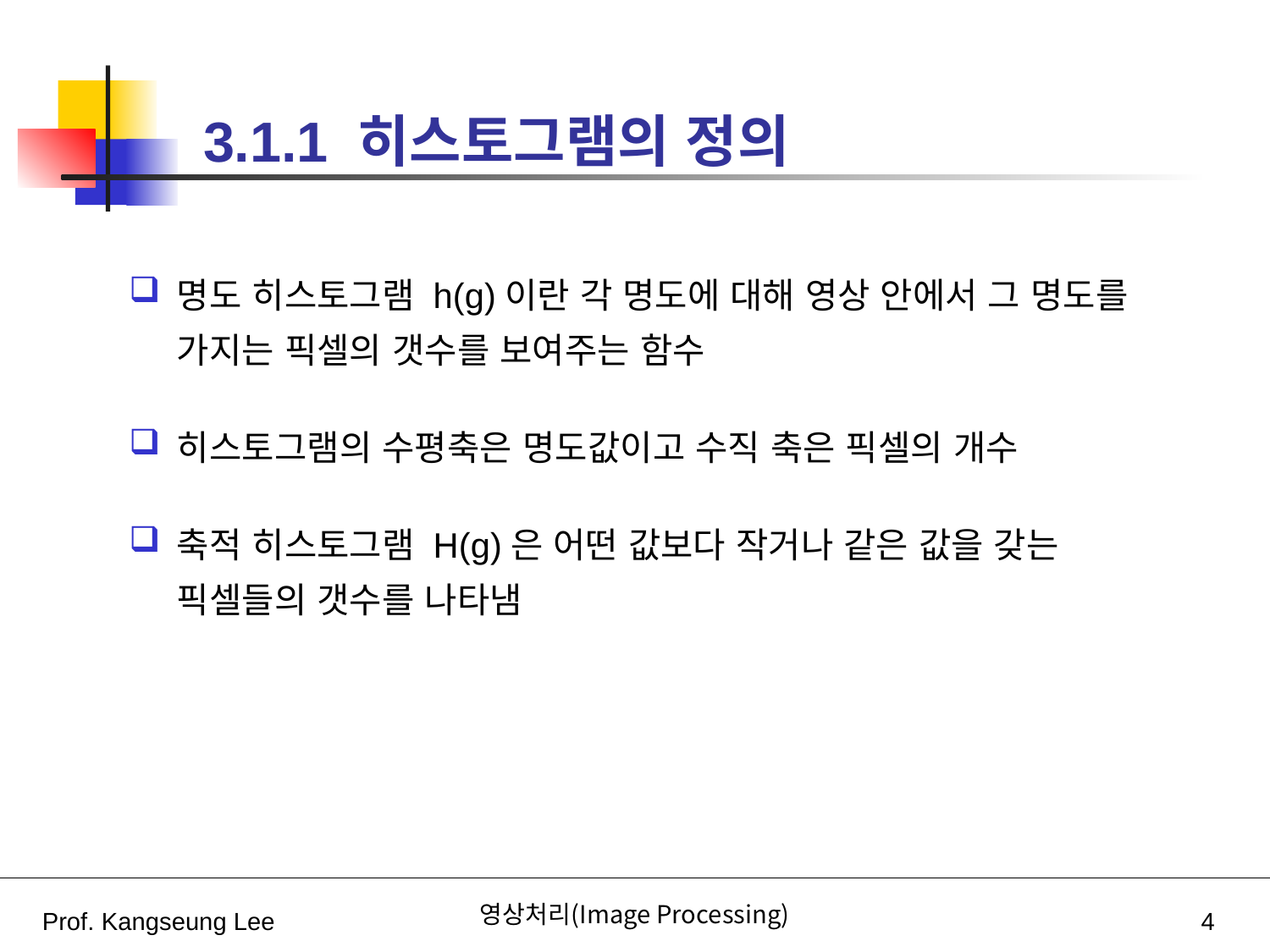

# 3.1.1 히스토그램의 정의
명도 히스토그램 h(g)이란 각 명도에 대해 영상 안에서 그 명도를 가지는 픽셀의 갯수를 보여주는 함수
히스토그램의 수평축은 명도값이고 수직 축은 픽셀의 개수
축적 히스토그램 H(g)은 어떤 값보다 작거나 같은 값을 갖는 픽셀들의 갯수를 나타냄
영상처리(Image Processing)
4